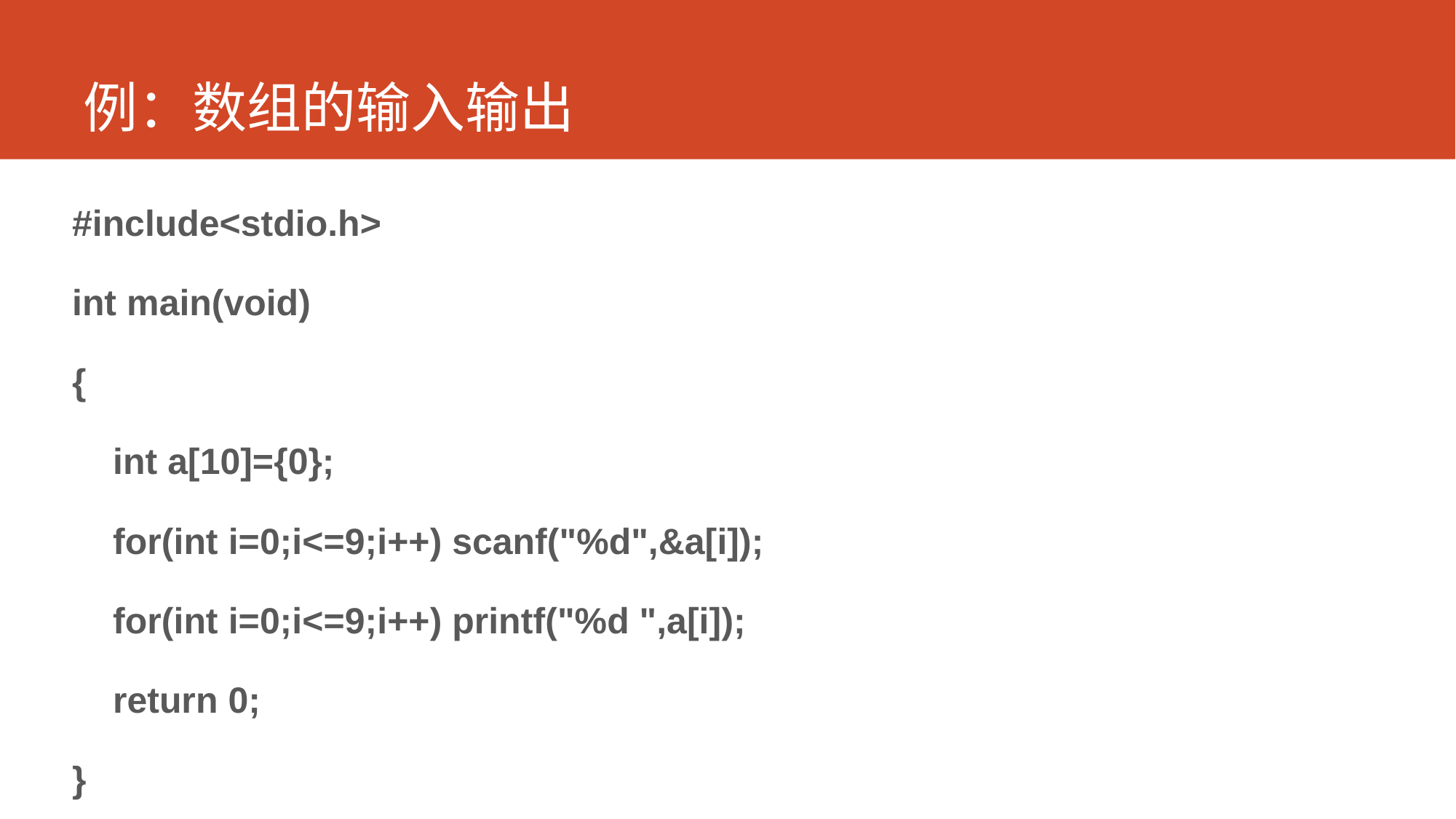

# 例：数组的输入输出
#include<stdio.h>
int main(void)
{
    int a[10]={0};
    for(int i=0;i<=9;i++) scanf("%d",&a[i]);
    for(int i=0;i<=9;i++) printf("%d ",a[i]);
    return 0;
}